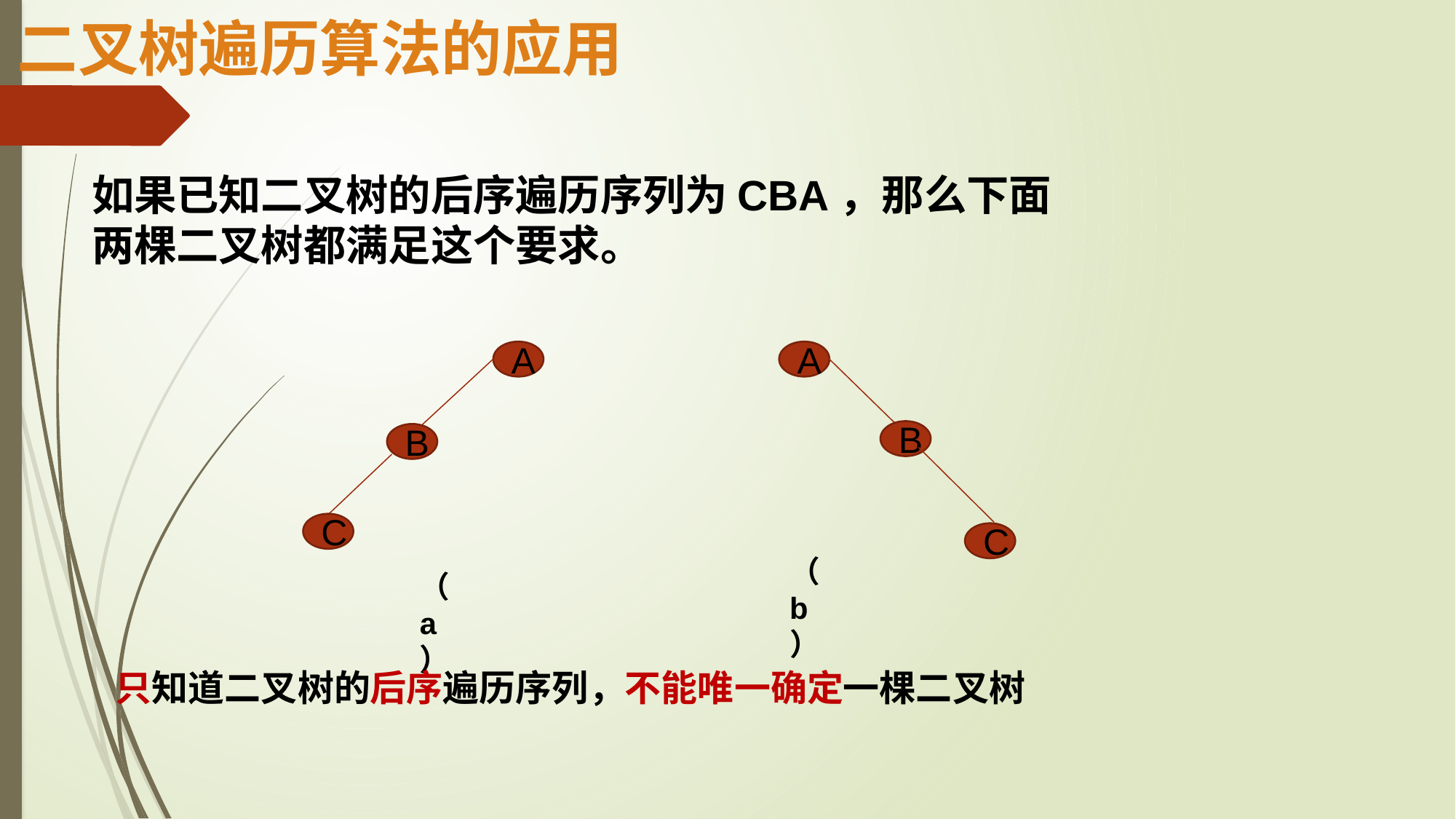

二叉树遍历算法的应用
如果已知二叉树的后序遍历序列为CBA，那么下面两棵二叉树都满足这个要求。
A
B
C
（a）
A
B
C
（b）
只知道二叉树的后序遍历序列，不能唯一确定一棵二叉树